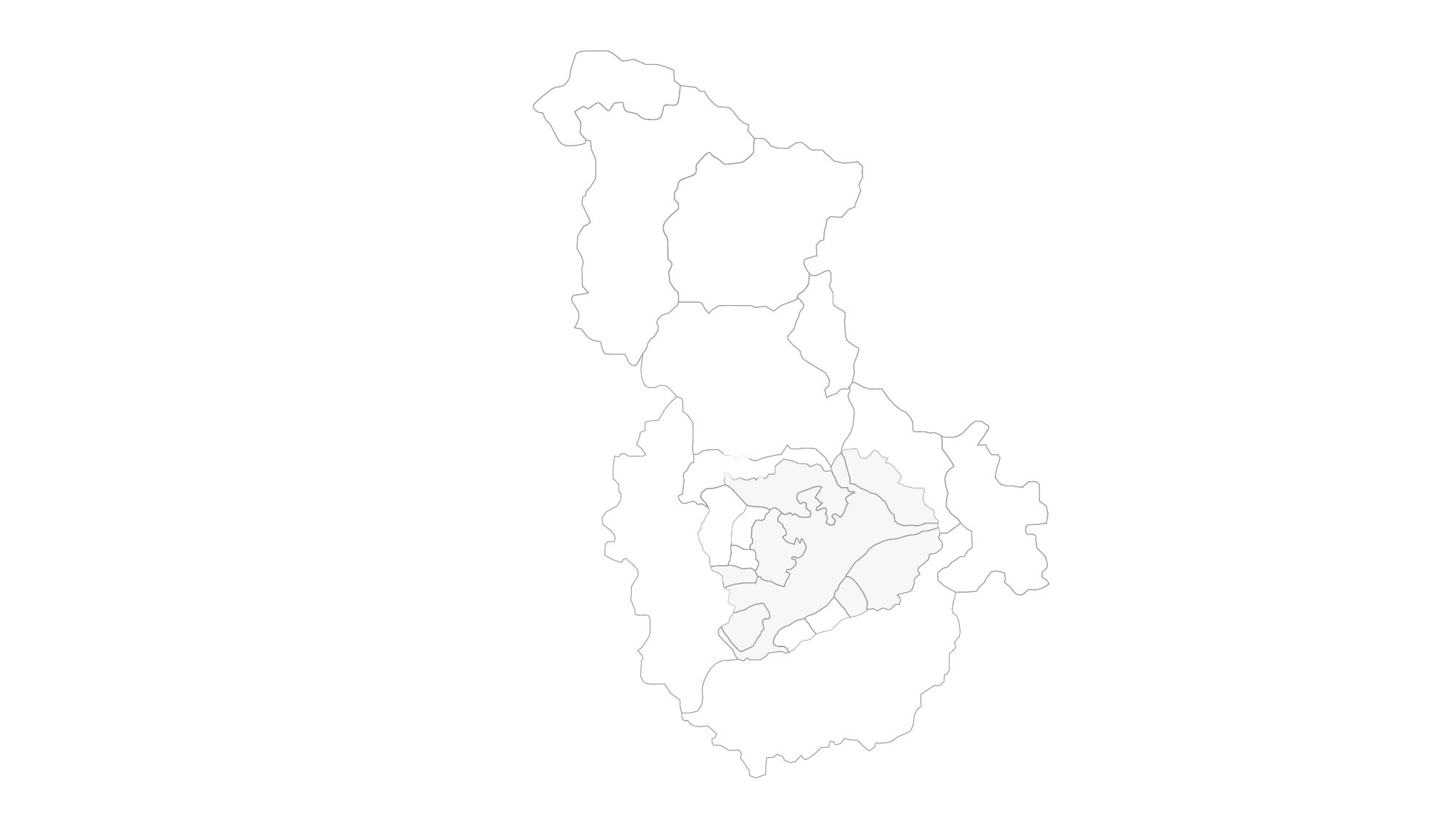

소정면
전의면
전동면
조치원읍
연서면
연동면

부강면
아
름
동
고운동
종촌동
장군면
보람동
대평동
금남면